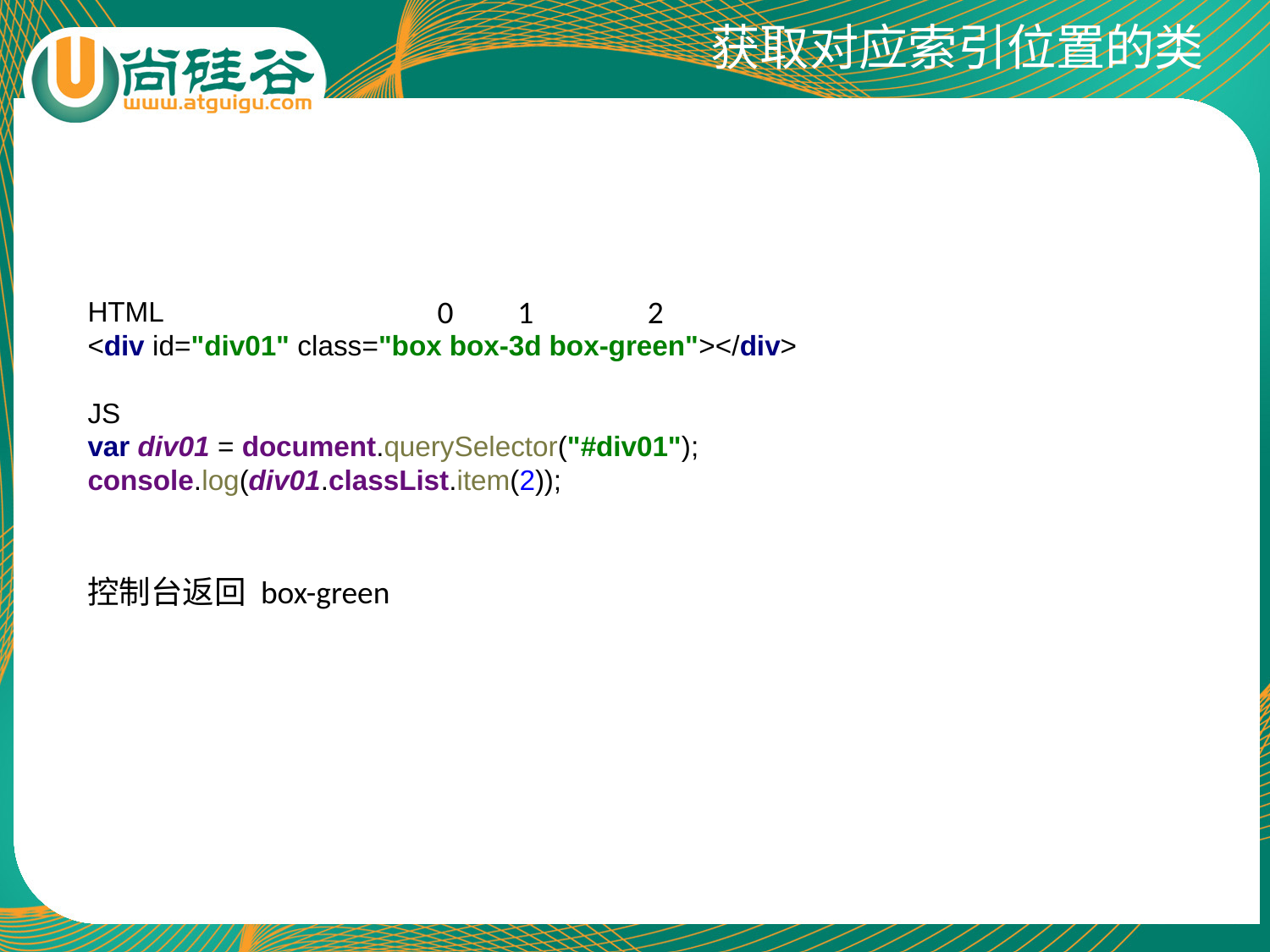

# 获取对应索引位置的类
HTML
<div id="div01" class="box box-3d box-green"></div>
JS
var div01 = document.querySelector("#div01");
console.log(div01.classList.item(2));
0
1
2
控制台返回 box-green